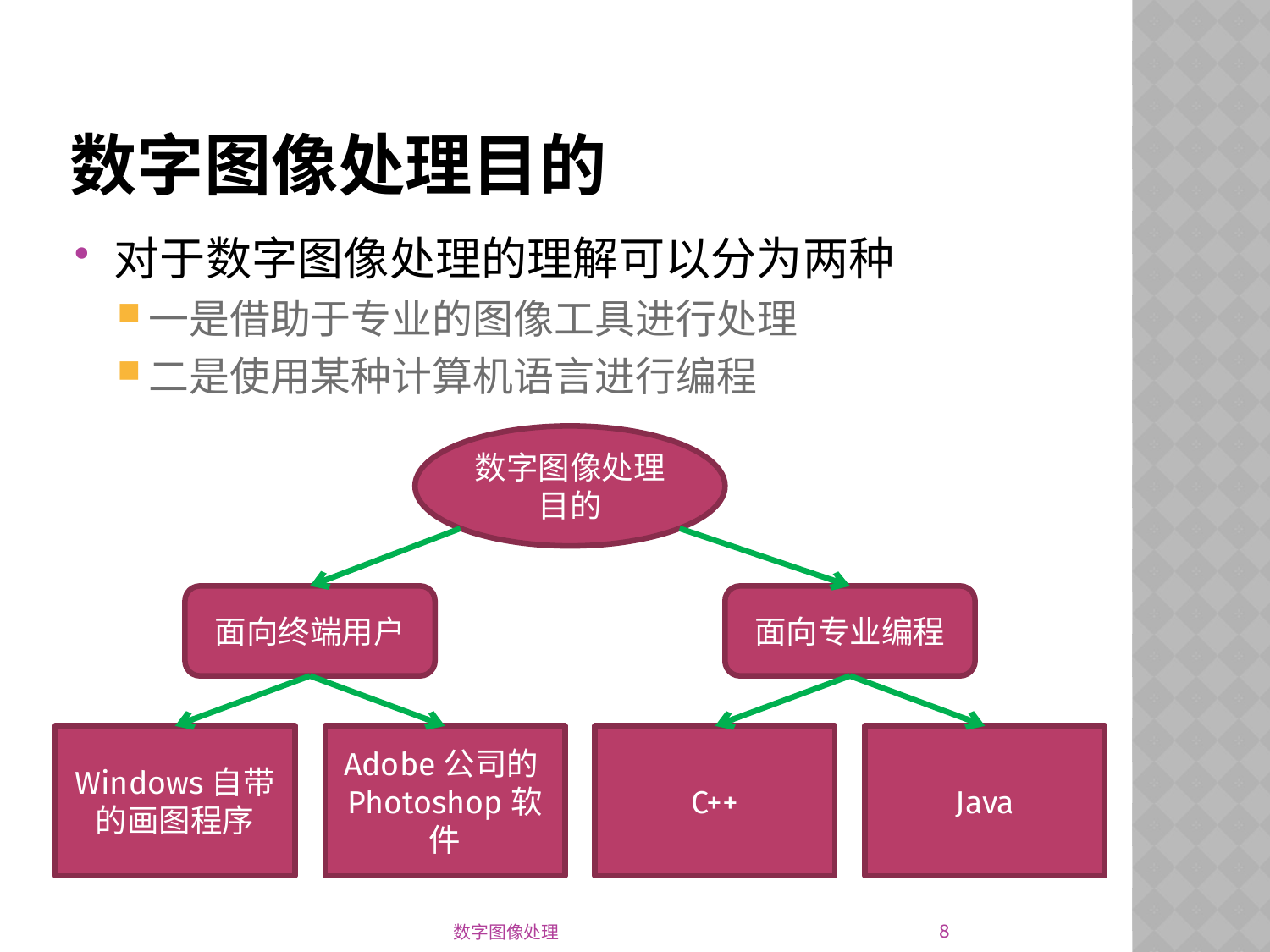

# 数字图像处理目的
对于数字图像处理的理解可以分为两种
一是借助于专业的图像工具进行处理
二是使用某种计算机语言进行编程
数字图像处理目的
面向终端用户
面向专业编程
Windows自带的画图程序
Adobe公司的Photoshop软件
C++
Java
8
数字图像处理